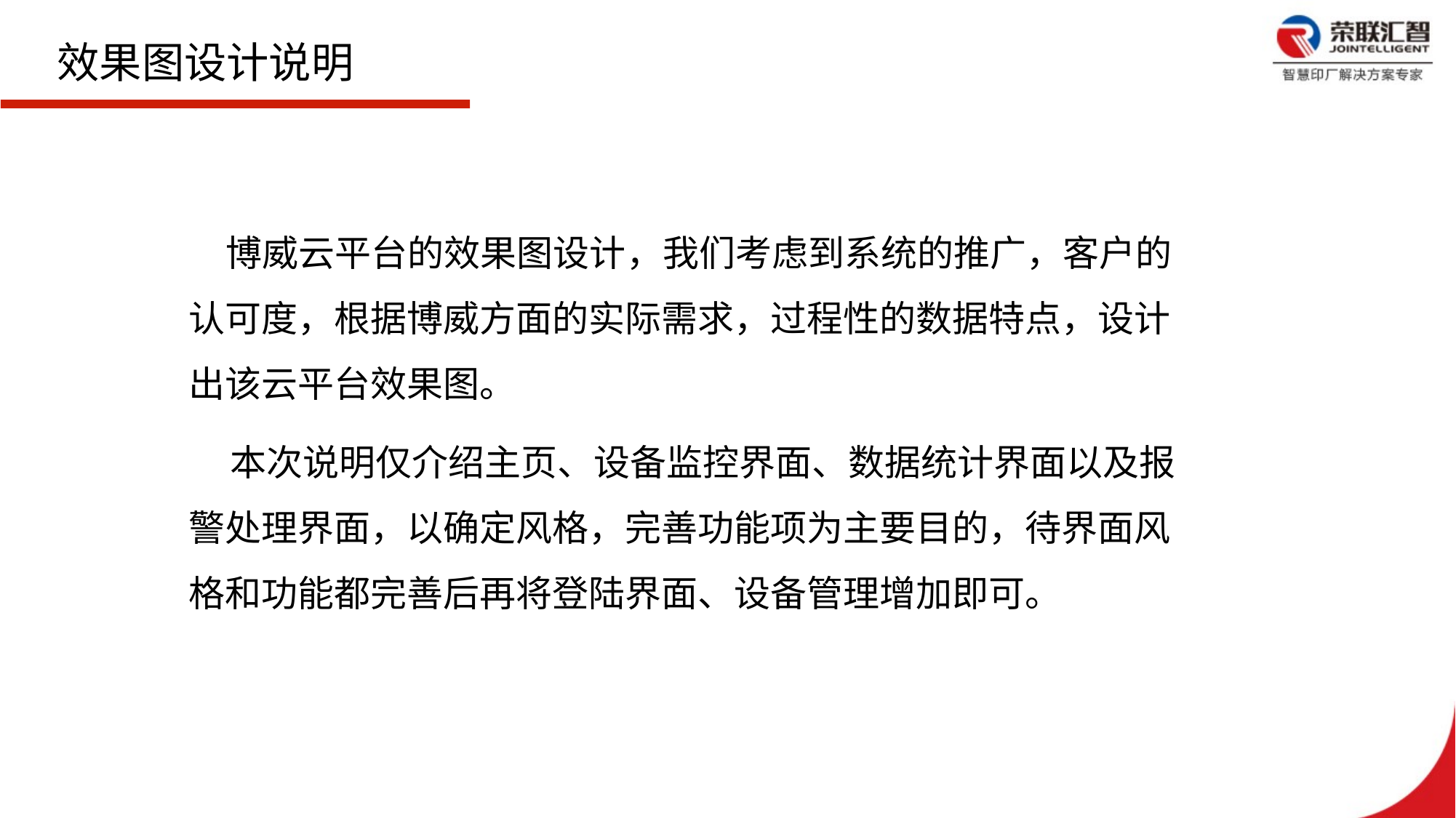

效果图设计说明
1

     博威云平台的效果图设计，我们考虑到系统的推广，客户的认可度，根据博威方面的实际需求，过程性的数据特点，设计出该云平台效果图。
    本次说明仅介绍主页、设备监控界面、数据统计界面以及报警处理界面，以确定风格，完善功能项为主要目的，待界面风格和功能都完善后再将登陆界面、设备管理增加即可。